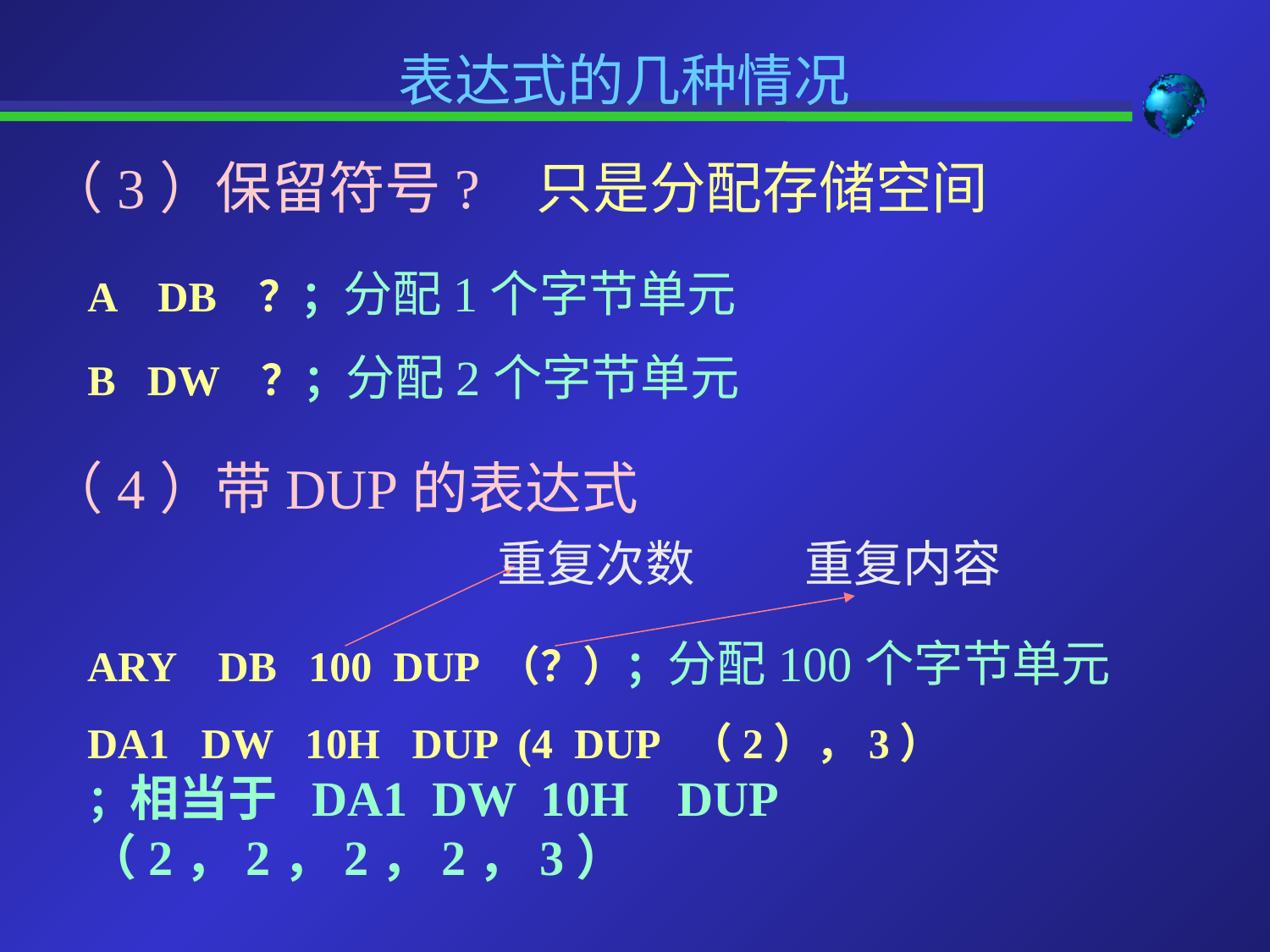

# 表达式的几种情况
（3）保留符号?   只是分配存储空间
A    DB   ？；分配1个字节单元
B   DW   ？；分配2个字节单元
（4）带DUP的表达式
重复次数          重复内容

ARY    DB   100  DUP （？）；分配100个字节单元
DA1   DW   10H   DUP  (4  DUP  （2），3）
；相当于  DA1  DW  10H    DUP  （2，2，2，2，3）
16